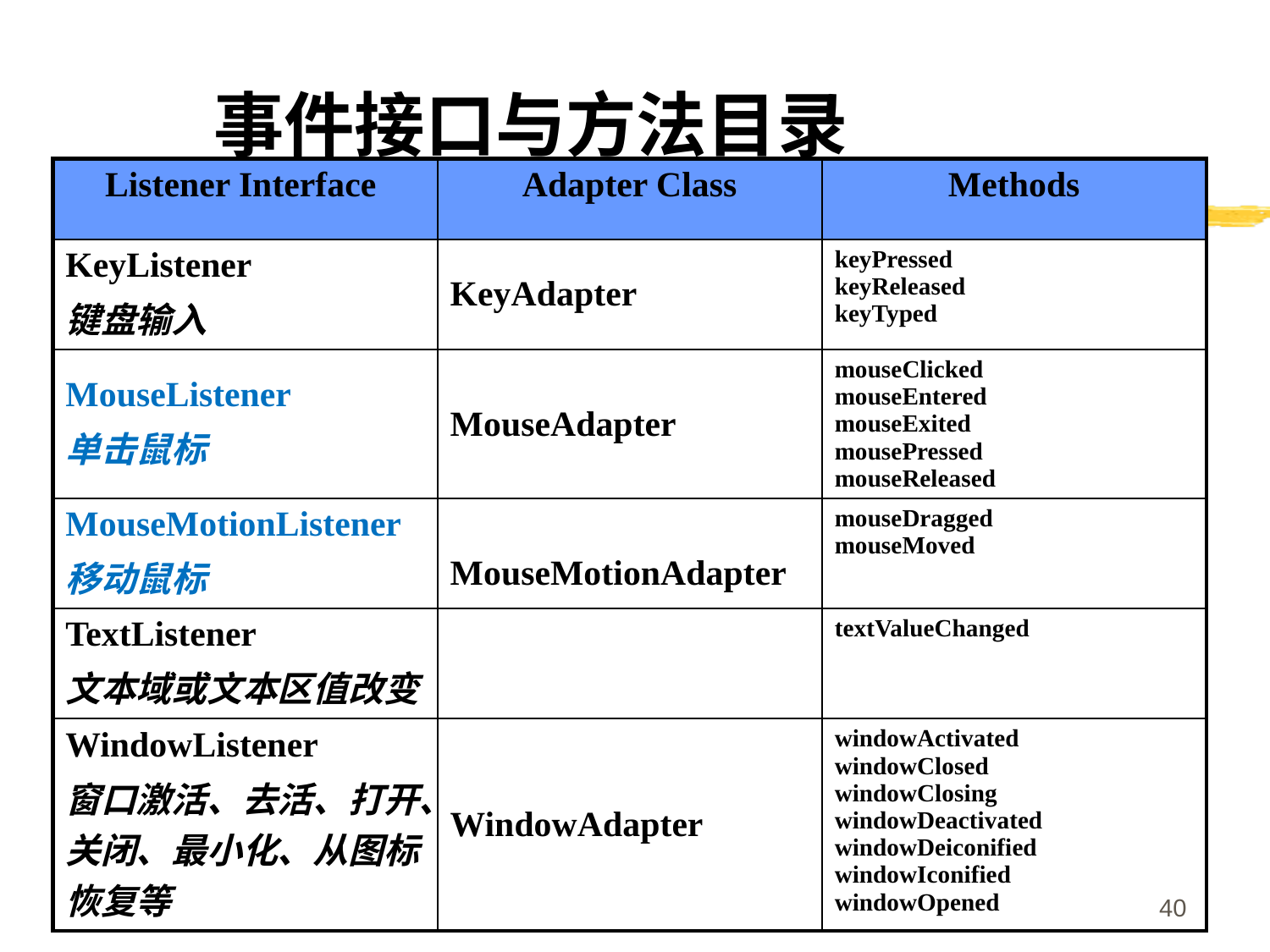

事件接口与方法目录
| Listener Interface | Adapter Class | Methods |
| --- | --- | --- |
| KeyListener 键盘输入 | KeyAdapter | keyPressed keyReleased keyTyped |
| MouseListener 单击鼠标 | MouseAdapter | mouseClicked mouseEntered mouseExited mousePressed mouseReleased |
| MouseMotionListener 移动鼠标 | MouseMotionAdapter | mouseDragged mouseMoved |
| TextListener 文本域或文本区值改变 |  | textValueChanged |
| WindowListener 窗口激活、去活、打开、关闭、最小化、从图标恢复等 | WindowAdapter | windowActivated windowClosed windowClosing windowDeactivated windowDeiconified windowIconified windowOpened |
40